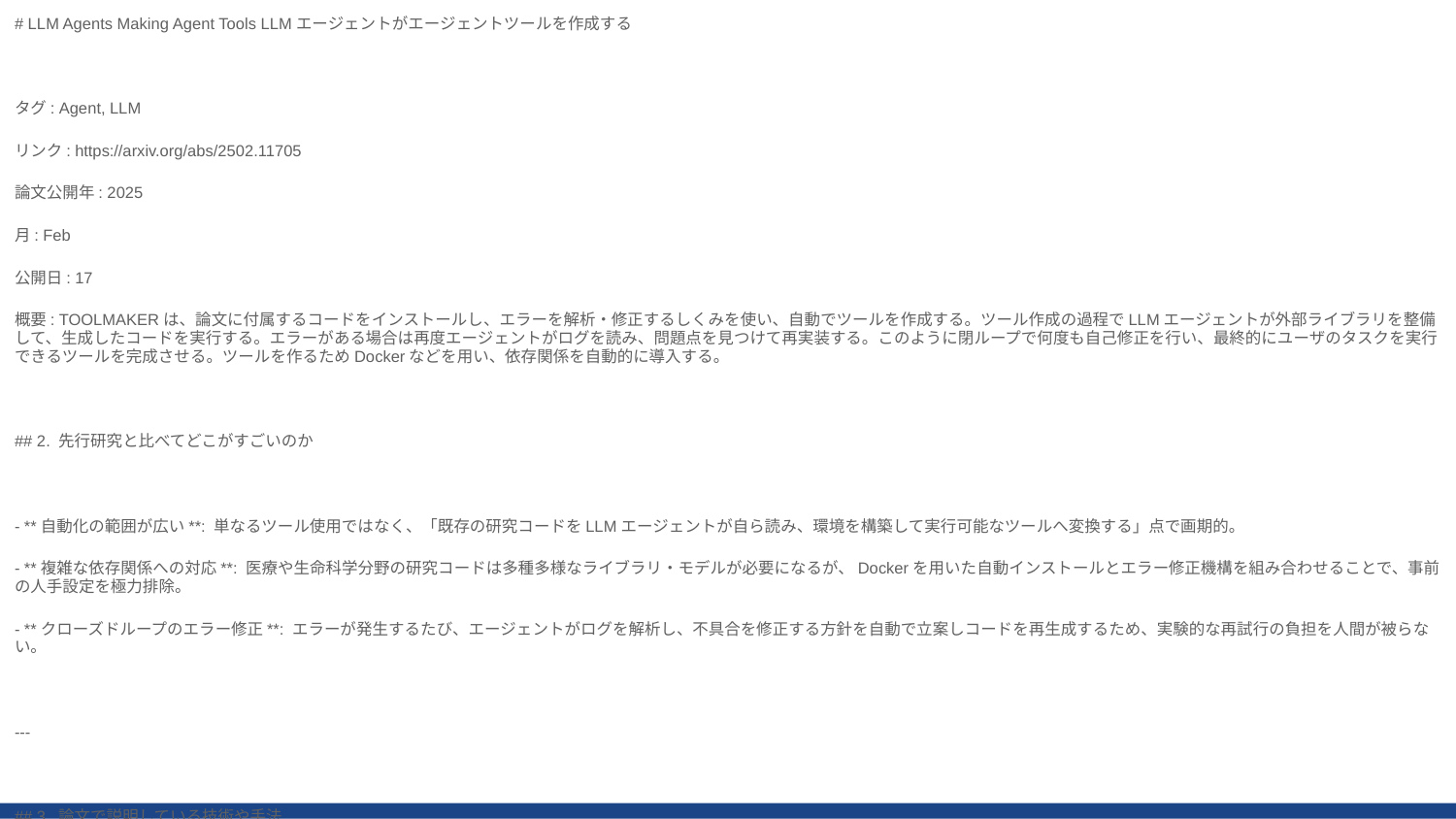

# LLM Agents Making Agent Tools LLMエージェントがエージェントツールを作成する

タグ: Agent, LLM
リンク: https://arxiv.org/abs/2502.11705
論文公開年: 2025
月: Feb
公開日: 17
概要: TOOLMAKERは、論文に付属するコードをインストールし、エラーを解析・修正するしくみを使い、自動でツールを作成する。ツール作成の過程でLLMエージェントが外部ライブラリを整備して、生成したコードを実行する。エラーがある場合は再度エージェントがログを読み、問題点を見つけて再実装する。このように閉ループで何度も自己修正を行い、最終的にユーザのタスクを実行できるツールを完成させる。ツールを作るためDockerなどを用い、依存関係を自動的に導入する。

## 2. 先行研究と比べてどこがすごいのか

- **自動化の範囲が広い**: 単なるツール使用ではなく、「既存の研究コードをLLMエージェントが自ら読み、環境を構築して実行可能なツールへ変換する」点で画期的。
- **複雑な依存関係への対応**: 医療や生命科学分野の研究コードは多種多様なライブラリ・モデルが必要になるが、Dockerを用いた自動インストールとエラー修正機構を組み合わせることで、事前の人手設定を極力排除。
- **クローズドループのエラー修正**: エラーが発生するたび、エージェントがログを解析し、不具合を修正する方針を自動で立案しコードを再生成するため、実験的な再試行の負担を人間が被らない。

---

## 3. 論文で説明している技術や手法

1. **環境構築の自動化**
    - まずはDockerコンテナを立ち上げ、そこに研究コードのリポジトリをクローン。必要ライブラリやモデル、データをインストールし、リポジトリが動く環境を作る。
    - エージェントはbashコマンドを自動生成・実行して、エラー原因を逐次調査し、ライブラリ追加やバージョンの変更などの修正を繰り返す。
2. **タスク実装の自動化**
    - タスクの概要（目的、引数、入力データ例など）をLLMエージェントが受け取り、リポジトリ内のコードを必要に応じて呼び出すPython関数を生成。
    - 単純な関数呼び出しで済むものから、複数ステップの処理を一括でまとめるものまで、多様なパイプラインを自動生成可能。
3. **エラー発生時の再試行（閉ループ自己修正）**
    - 実行後のログや標準エラー出力に基づき、原因を分析。間違った関数呼び出しや足りないライブラリがあれば、再度インストールやコード修正を行う。
    - 環境汚染を避けるため、試行のたびにクリーンなスナップショットに巻き戻して再実行する仕組みを導入し、デバッグの安定性を高める。
4. **ベンチマーク（TM-BENCH）の構築**
    - 病理画像解析、放射線科画像セグメンテーション、ゲノムデータ解析、3Dビジョンなど計15種類の課題を用意。
    - 各課題はユニットテストを備え、作られたツールが正しく動作するかを機械的に評価できる。
    - 実験では、他のエージェント（OpenHandsなど）と比較して、より多くのタスクで完全な正解を達成できたと報告されている。

---

## 4. 使用用途

- **研究現場での迅速な再現実験**: 例えば医療画像解析の論文コードをそのまま持ってきて、自動で実行環境を構築して動かすツールを作れるため、新規研究の立ち上げや比較実験がスムーズ。
- **大規模または複雑な研究コードを簡易化**: Dockerを利用し、ライブラリ競合やバージョン違いによるトラブルを自動修正するので、コードの運用管理コストを低減。
- **エラー修正タスクの負担軽減**: 研究者側が長時間かけて依存関係を探し直す作業を、LLMエージェントが代行。

---

## 5. 次に読むべき論文

- **CRAFT (Yuan et al., 2024)**LLMが自分専用のツールを生成する先行研究だが、現状は小規模ツール向きに特化。
- **CREATOR (Qian et al., 2023)**同様にツール作成を扱うが、OSレベルの操作ができず、複雑さへの対応に難がある。
- **LATM (Cai et al., 2024)**LLMを使ったプログラム自動生成の仕組みを提案。TOOLMAKERより単純な例が中心。
- **OpenHands (Wang et al., 2024)**ソフトウェア開発支援エージェントの最先端。TOOLMAKERと比較し、複雑タスクの成功率で大きな差があったことが本論文で示されている。

---

## 6. 技術や手法の詳細解説

1. **Dockerを用いた再現可能なセットアップ**

    Dockerイメージを「初期状態」とし、エージェントがbashコマンドの連続実行でライブラリをインストール。Dockerfile等に落とし込めるため、どのマシンでも同じ環境を再構築しやすい。

2. **自然言語と状態表現のマッピング**
    - 会話履歴や実行ログをすべてLLMの文脈に入れ、次の行動を選択する。エラーが出たら「不足ライブラリがある」と推論、インストールコマンドを生成、といった具合に自然言語ベースで環境操作を行う。
    - 数式を用いて「状態遷移」として定式化し、一連の行動が収束した結果、ツールが完成するまでの過程を保証する。
3. **テスト駆動の自己修正**
    - 例示された引数とサンプルデータを使い、まず一度動作させてみる。標準エラー出力などをチェックして不具合を発見し、次の手直しの指針を立てる。
    - 段階的に改善することで、最終的にユニットテストをすべて通過するコードを完成させる。
4. **大規模依存パッケージへの対応**
    - 研究コードには特殊なライブラリ（例: 医療用画像処理ツール、深層学習モデルなど）を大量に含む場合がある。
    - TOOLMAKERはネット経由でモデルの重みをダウンロードし、適切に配置する手順も自動生成可能。GPUの有無に応じた設定切り替えも柔軟。
5. **医療分野への応用と課題**
    - 電子カルテや機密性の高いデータを扱う場合は、アクセス管理と組み合わせた安全設計が必要。
    - TOOLMAKER自体はまだ計算ベースの“in-silico”部分に主眼を置いており、臨床応用には専門家の監修が欠かせない。